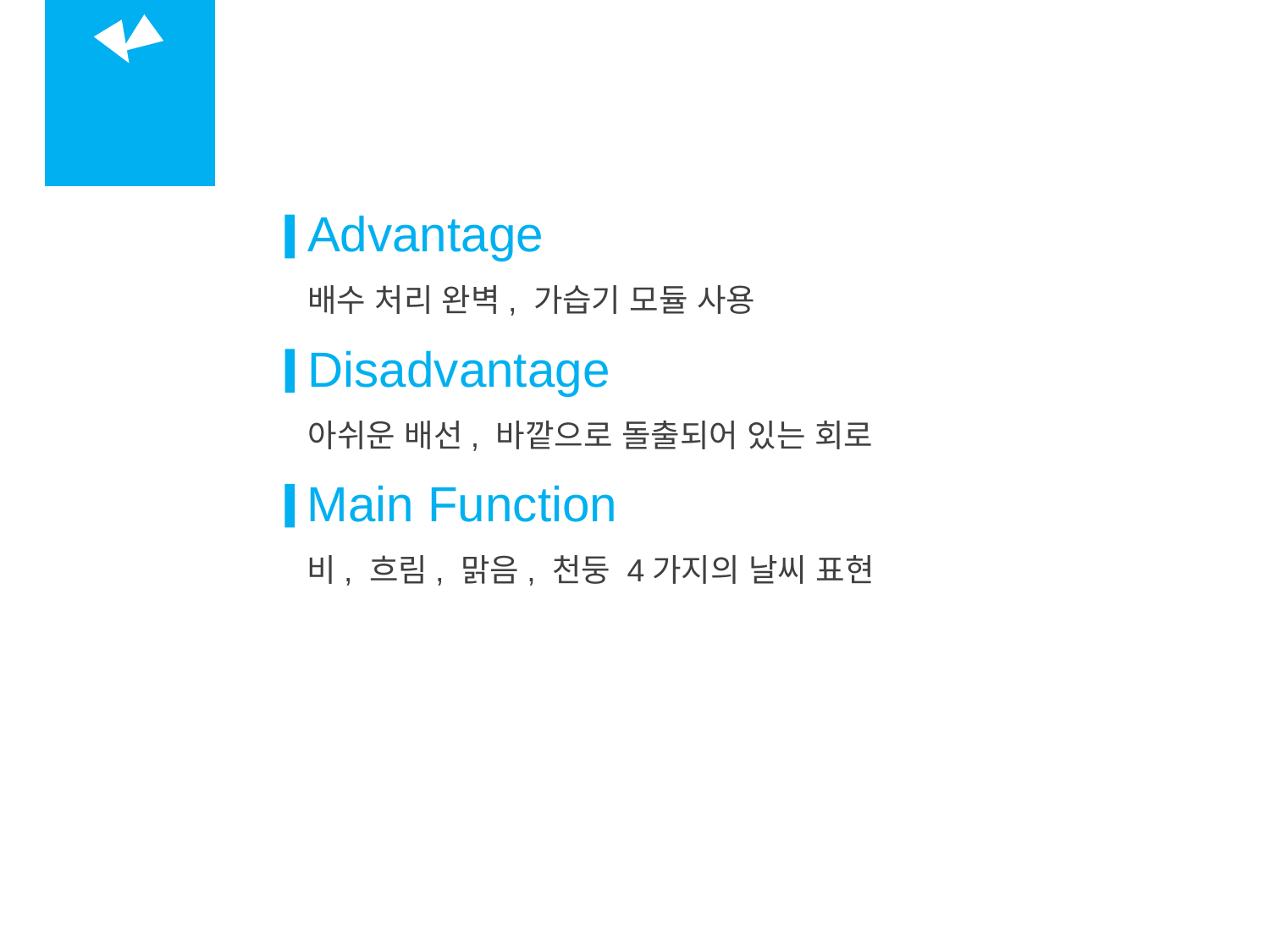

01
웨더 큐브
Advantage
배수 처리 완벽, 가습기 모듈 사용
Disadvantage
아쉬운 배선, 바깥으로 돌출되어 있는 회로
Main Function
비, 흐림, 맑음, 천둥 4가지의 날씨 표현